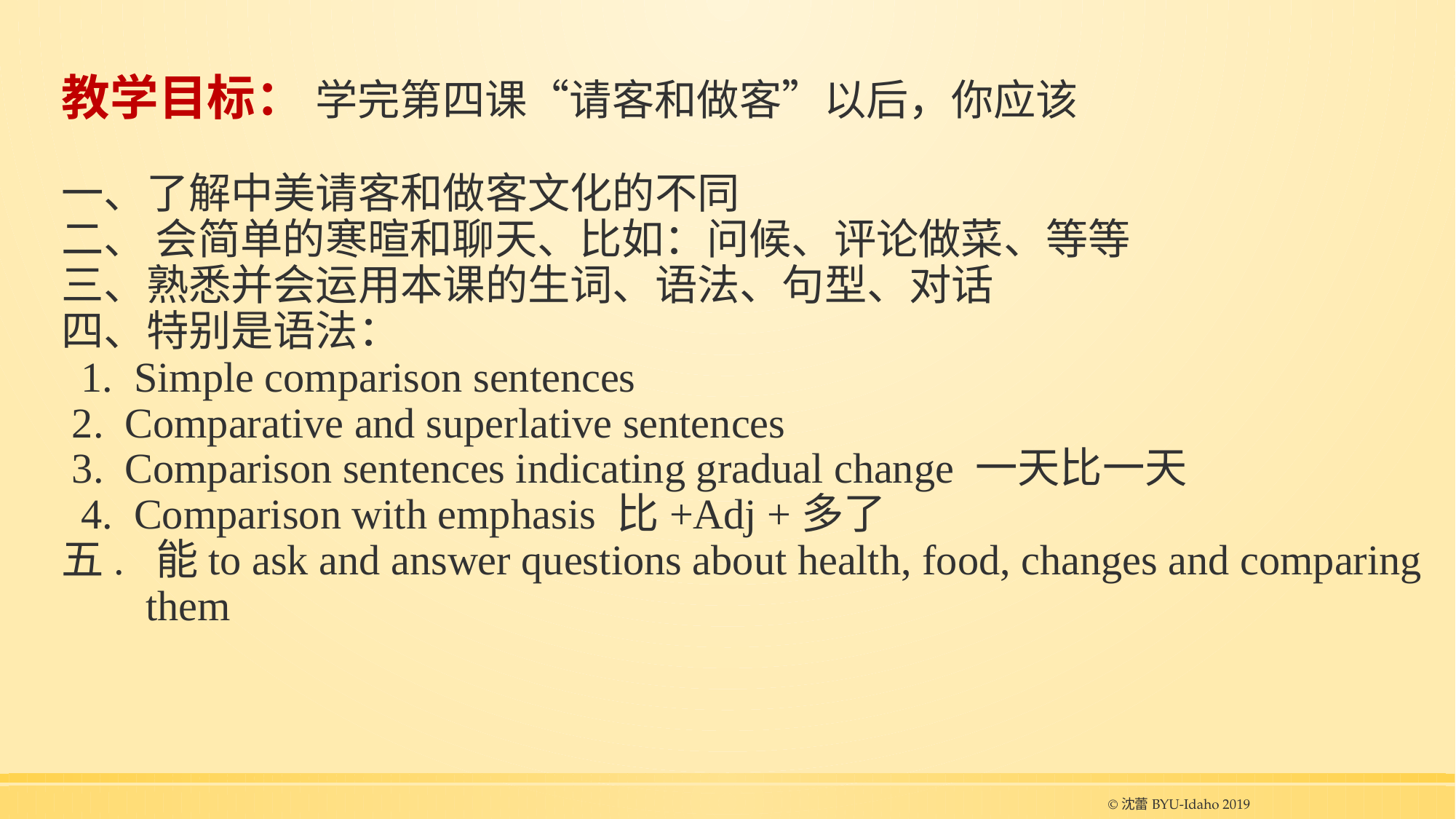

# 教学目标： 学完第四课“请客和做客”以后，你应该  一、了解中美请客和做客文化的不同 二、 会简单的寒暄和聊天、比如：问候、评论做菜、等等 三、熟悉并会运用本课的生词、语法、句型、对话 四、特别是语法： 1.  Simple comparison sentences 2.  Comparative and superlative sentences 3.  Comparison sentences indicating gradual change 一天比一天 4.  Comparison with emphasis 比+Adj +多了 五.  能to ask and answer questions about health, food, changes and comparing them
©沈蕾BYU-Idaho 2019